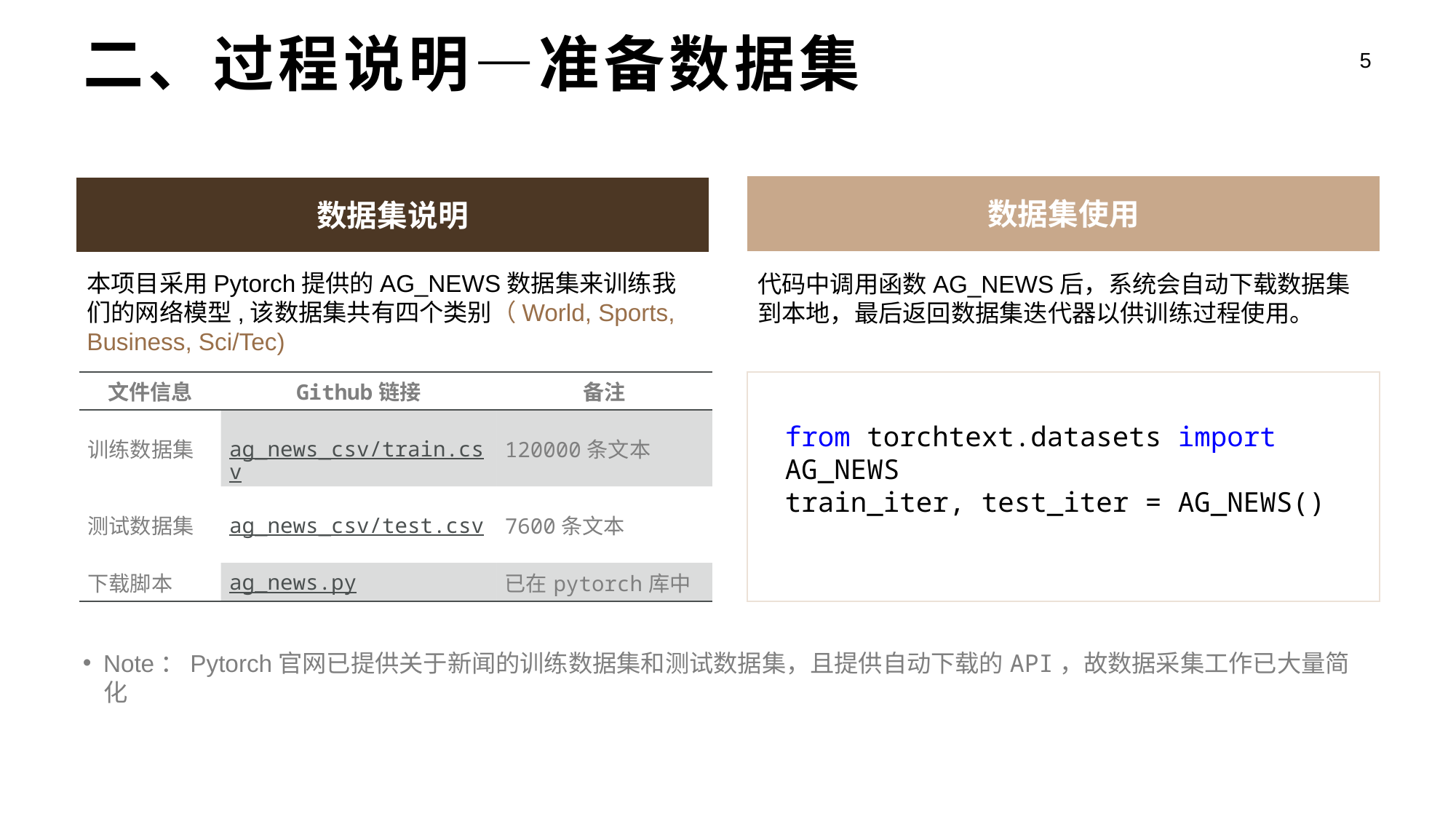

二、过程说明—准备数据集
数据集使用
数据集说明
本项目采用Pytorch提供的AG_NEWS数据集来训练我们的网络模型,该数据集共有四个类别（World, Sports,  Business, Sci/Tec)
代码中调用函数AG_NEWS后，系统会自动下载数据集到本地，最后返回数据集迭代器以供训练过程使用。

| 文件信息 | Github链接 | 备注 |
| --- | --- | --- |
| 训练数据集 | ag\_news\_csv/train.csv | 120000条文本 |
| 测试数据集 | ag\_news\_csv/test.csv | 7600条文本 |
| 下载脚本 | ag\_news.py | 已在pytorch库中 |
from torchtext.datasets import AG_NEWS
train_iter, test_iter = AG_NEWS()
Note：Pytorch官网已提供关于新闻的训练数据集和测试数据集，且提供自动下载的API，故数据采集工作已大量简化